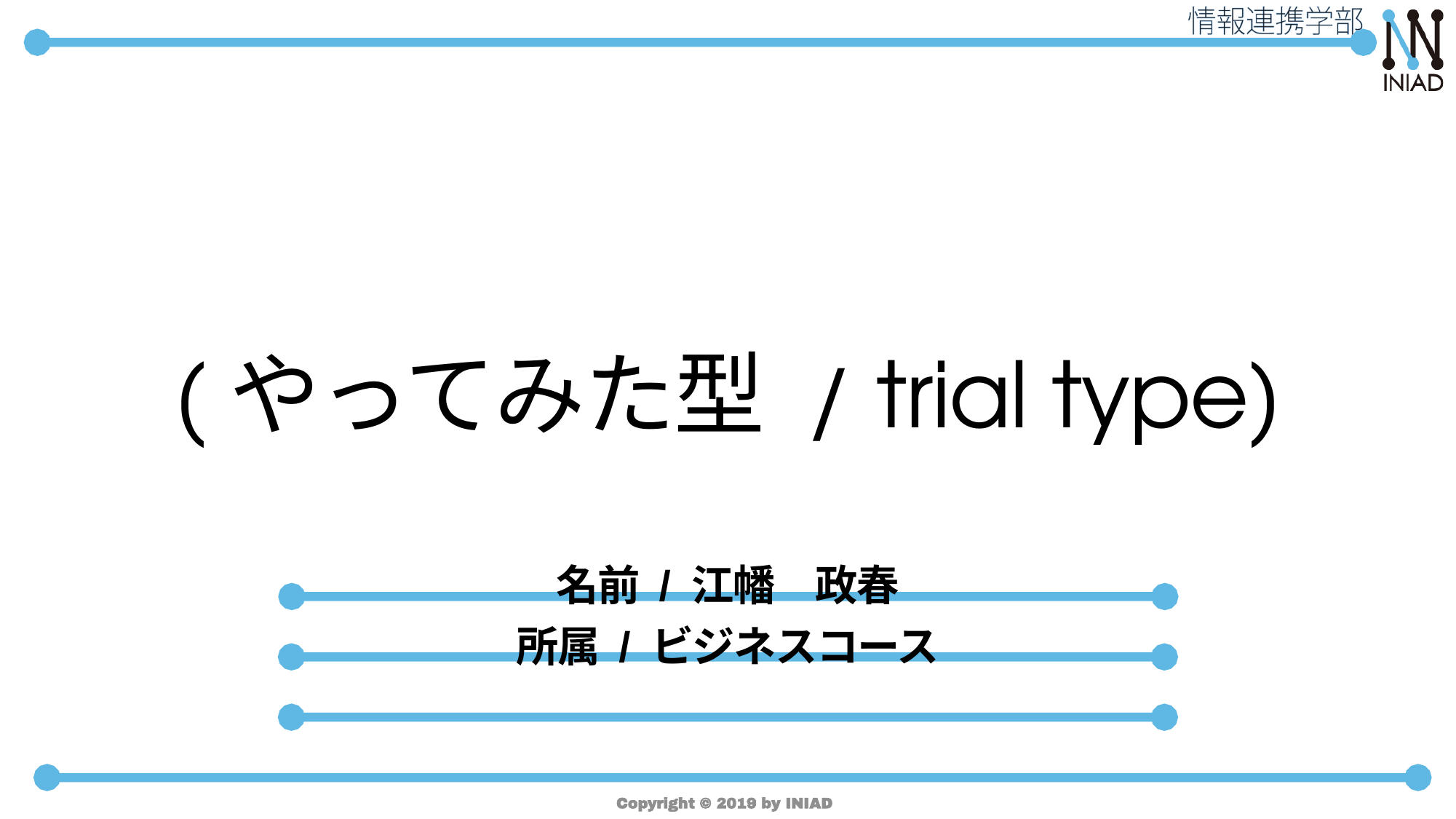

# (やってみた型 / trial type)
名前 / 江幡　政春
所属 / ビジネスコース
Copyright © 2019 by INIAD